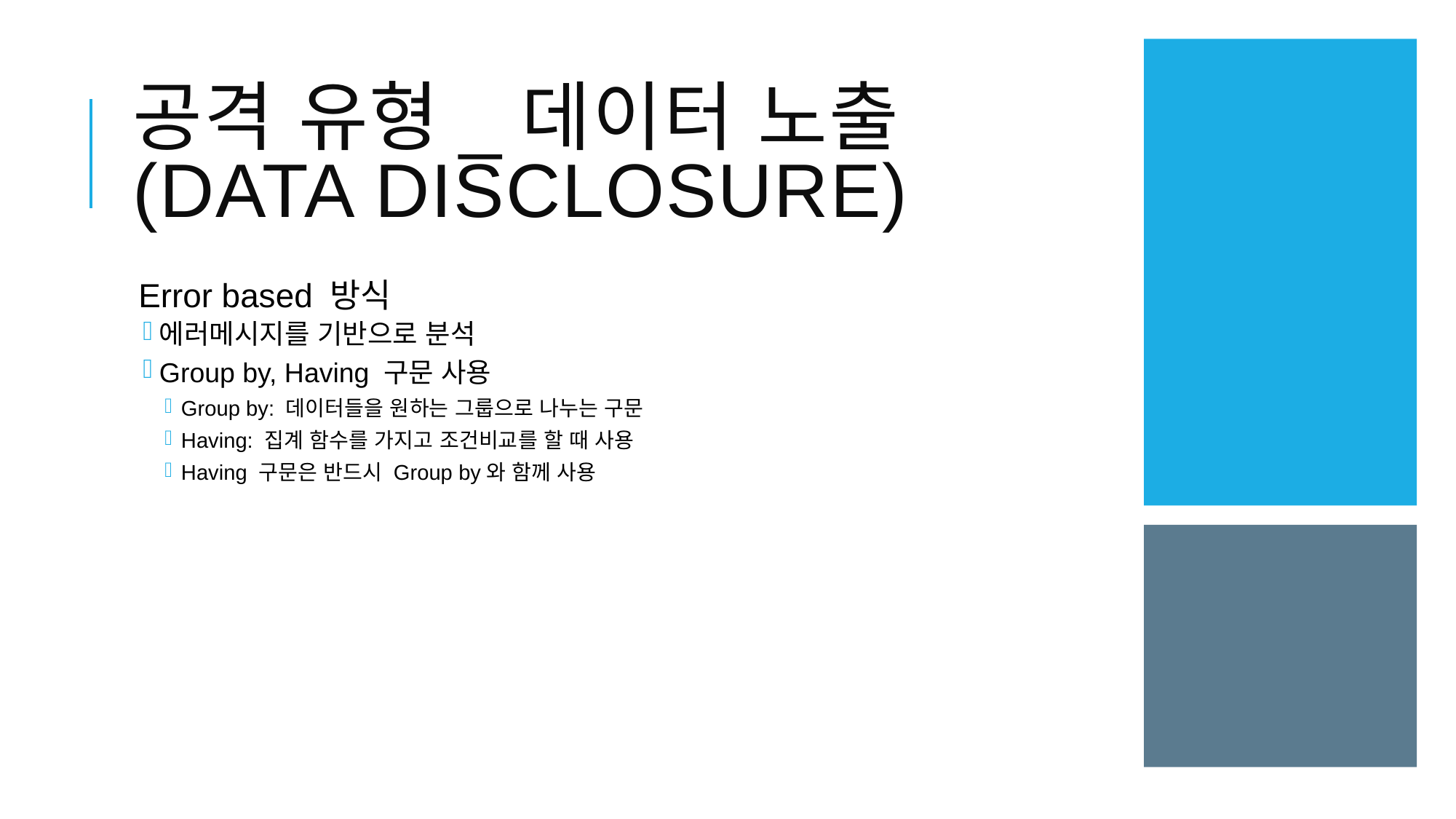

# 공격 유형_데이터 노출(Data Disclosure)
Error based 방식
에러메시지를 기반으로 분석
Group by, Having 구문 사용
Group by: 데이터들을 원하는 그룹으로 나누는 구문
Having: 집계 함수를 가지고 조건비교를 할 때 사용
Having 구문은 반드시 Group by와 함께 사용